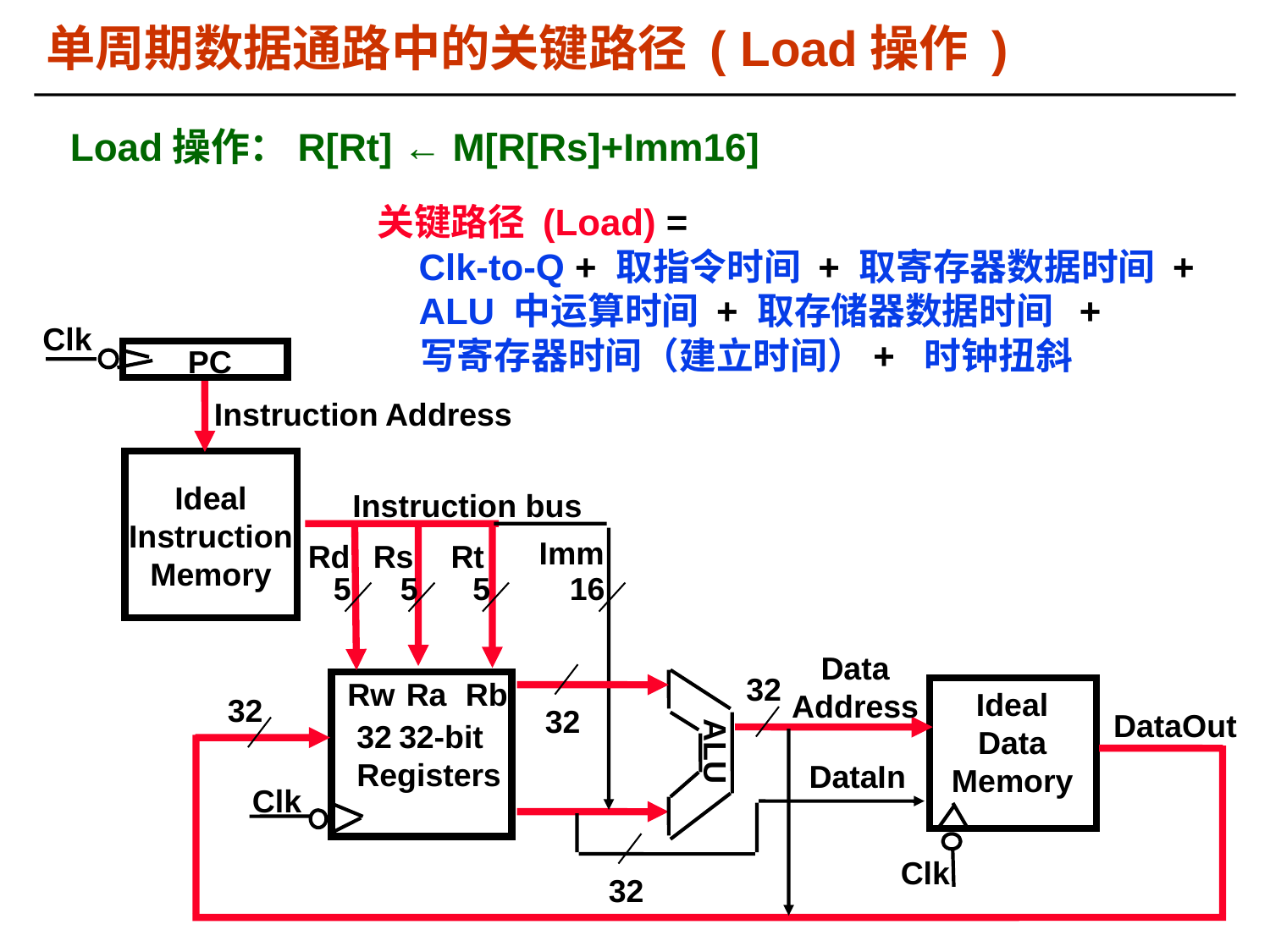

# 单周期数据通路中的关键路径 ( Load操作 )
Load操作：R[Rt] ← M[R[Rs]+Imm16]
关键路径 (Load) =
    Clk-to-Q + 取指令时间 + 取寄存器数据时间 +
    ALU 中运算时间 + 取存储器数据时间  +
    写寄存器时间（建立时间）+  时钟扭斜
Clk
PC

Instruction Address

Ideal
Instruction
Memory
Instruction bus

Imm

Rd
Rs
Rt
5
5
5
16

Data
Address
32

Rw
Ra
Rb

Ideal
Data
Memory
32

32
DataOut

32 32-bit
Registers

ALU

DataIn
Clk

Clk

32